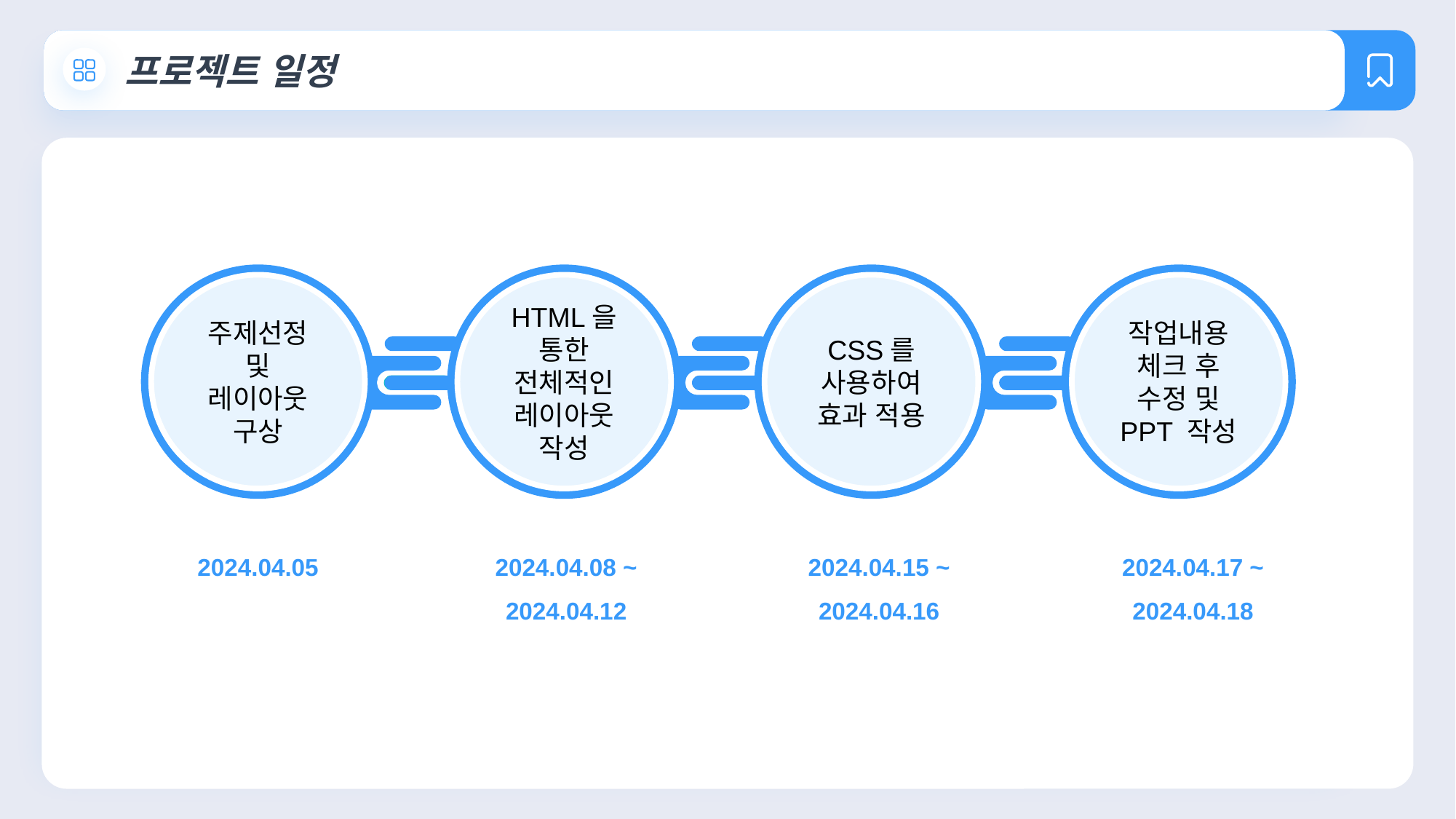

프로젝트 일정

HTML을 통한 전체적인 레이아웃 작성

CSS를 사용하여 효과 적용

작업내용 체크 후 수정 및 PPT 작성

주제선정 및
레이아웃 구상

2024.04.05
2024.04.08 ~
2024.04.12
2024.04.15 ~
2024.04.16
2024.04.17 ~
2024.04.18